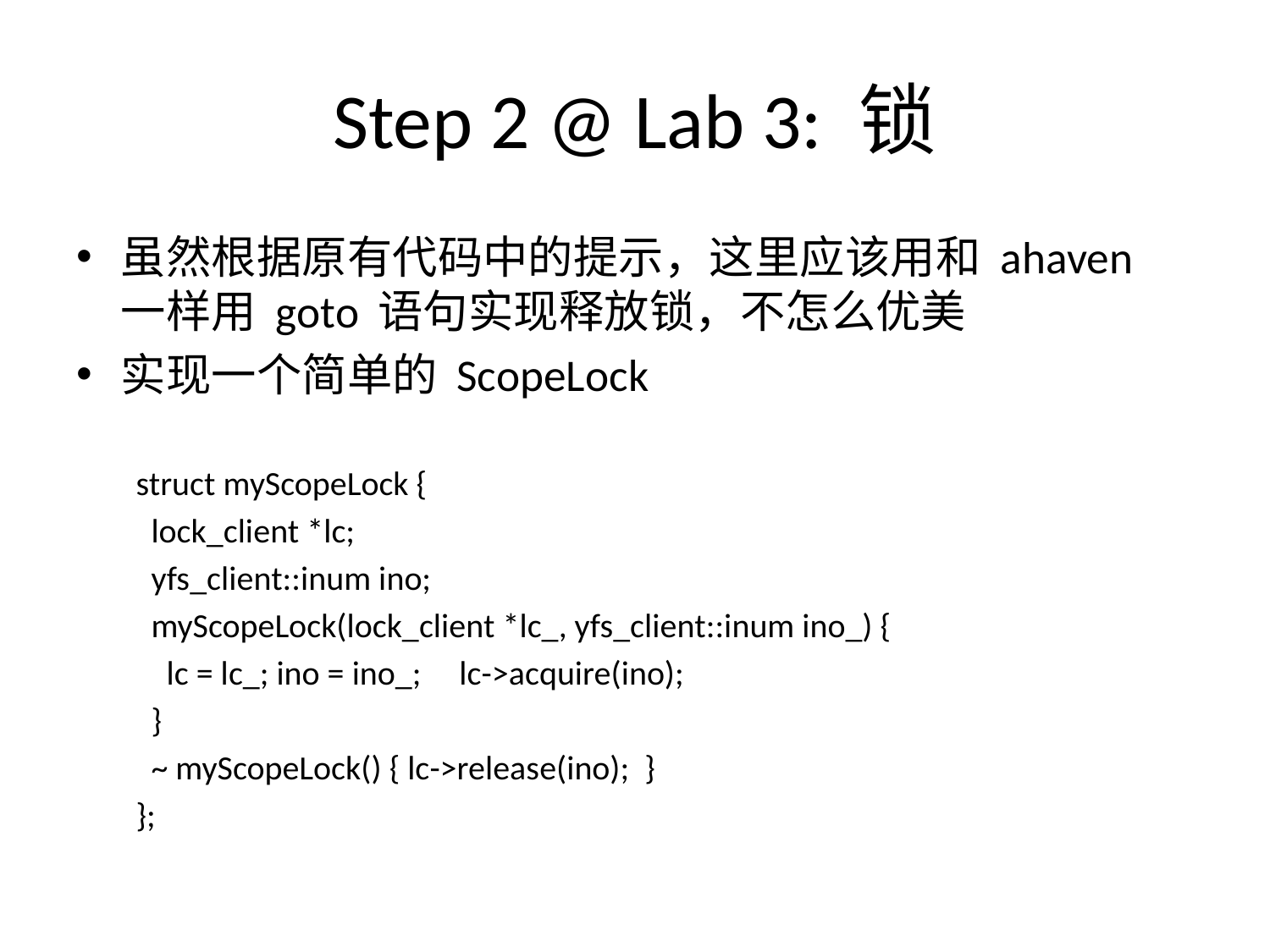

# Step 2 @ Lab 3: 锁
虽然根据原有代码中的提示，这里应该用和 ahaven 一样用 goto 语句实现释放锁，不怎么优美
实现一个简单的 ScopeLock

struct myScopeLock {
  lock_client *lc;
  yfs_client::inum ino;
  myScopeLock(lock_client *lc_, yfs_client::inum ino_) {
    lc = lc_; ino = ino_;     lc->acquire(ino);
  }
  ~ myScopeLock() { lc->release(ino);  }
};